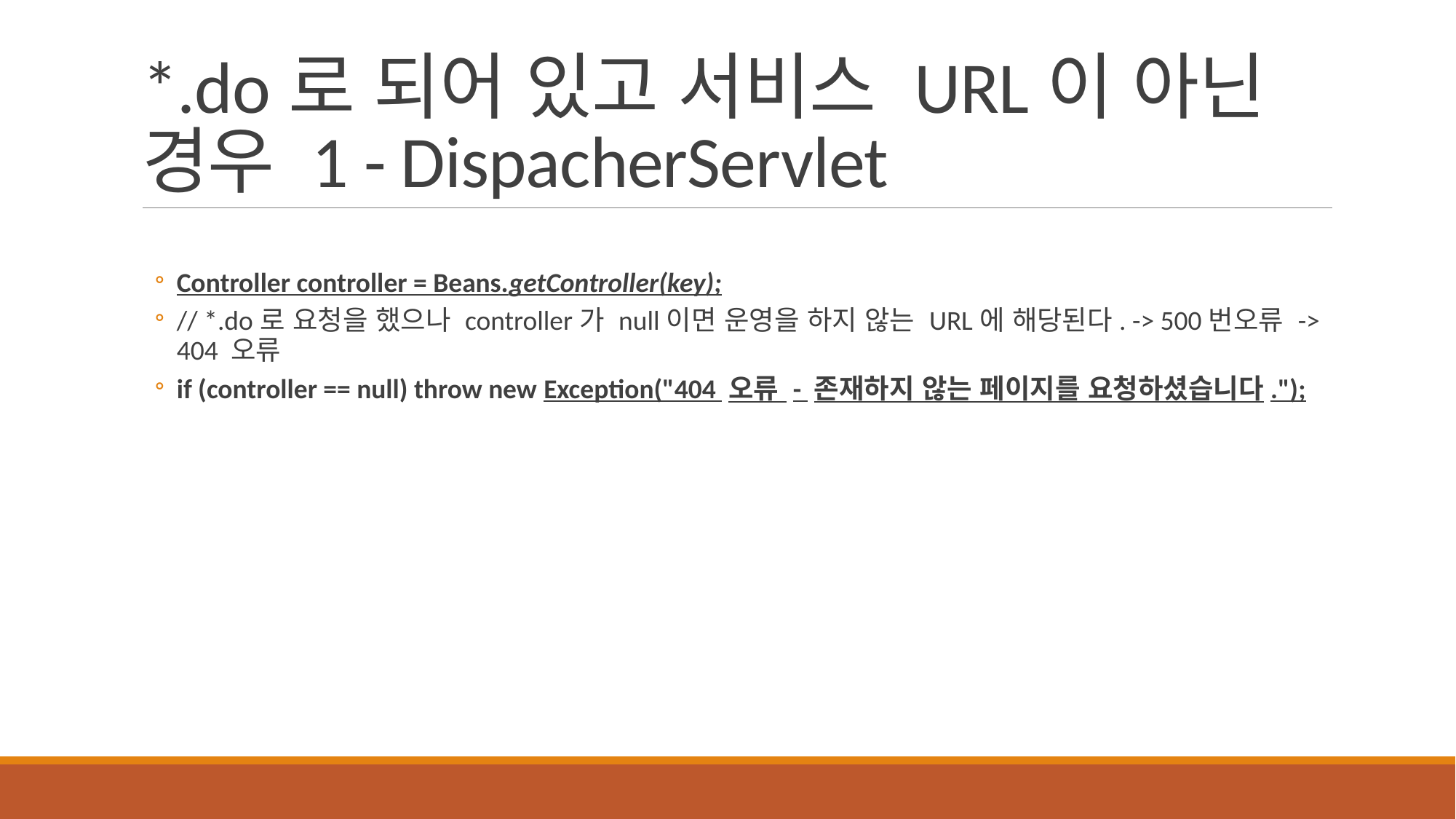

# *.do로 되어 있고 서비스 URL이 아닌 경우 1 - DispacherServlet

Controller controller = Beans.getController(key);
// *.do로 요청을 했으나 controller가 null이면 운영을 하지 않는 URL에 해당된다. -> 500번오류 -> 404 오류
if (controller == null) throw new Exception("404 오류 - 존재하지 않는 페이지를 요청하셨습니다.");